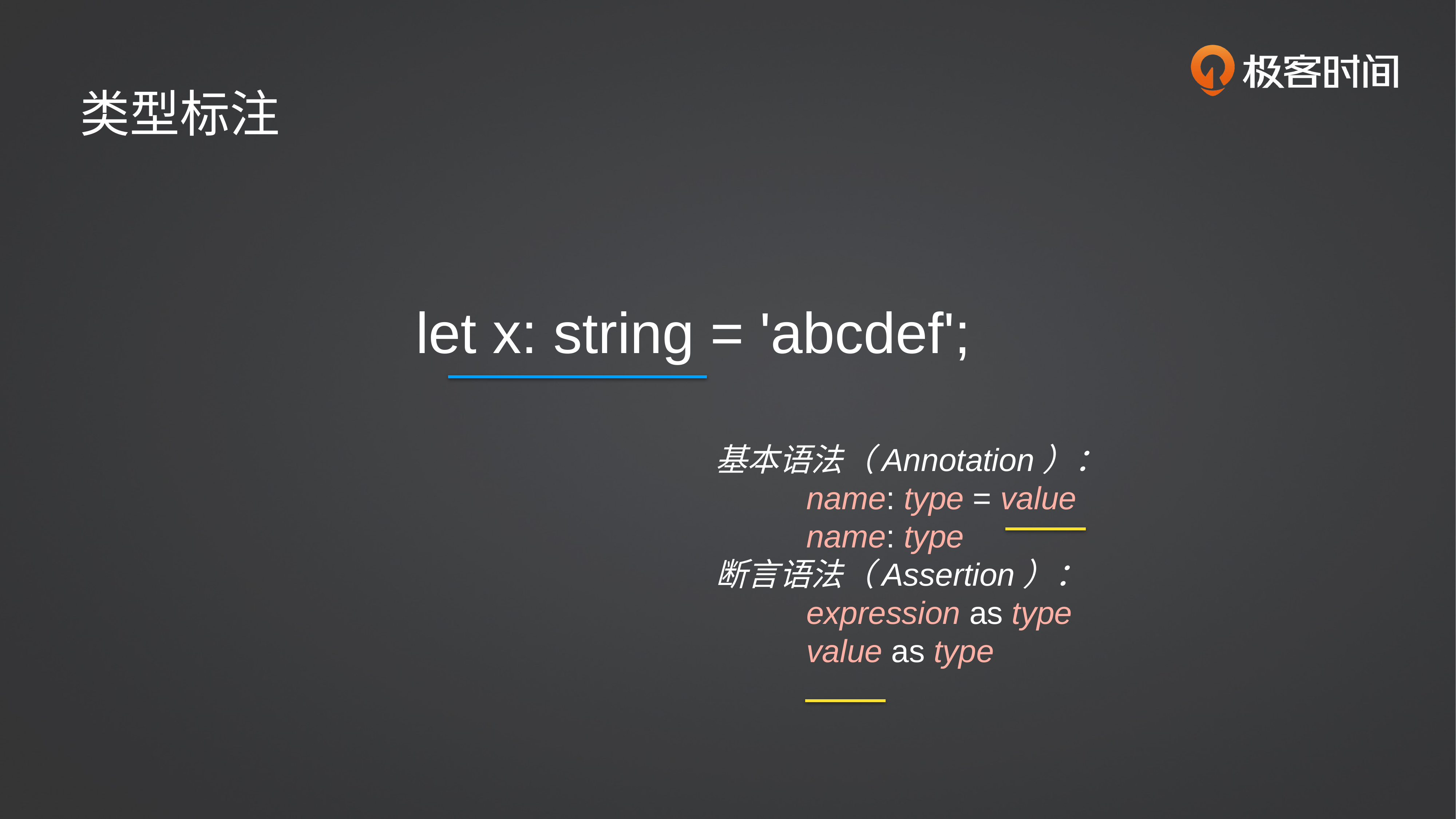

类型标注
let x: string = 'abcdef';

基本语法（Annotation）：
name: type = value
name: type
断言语法（Assertion）：
expression as type
value as type